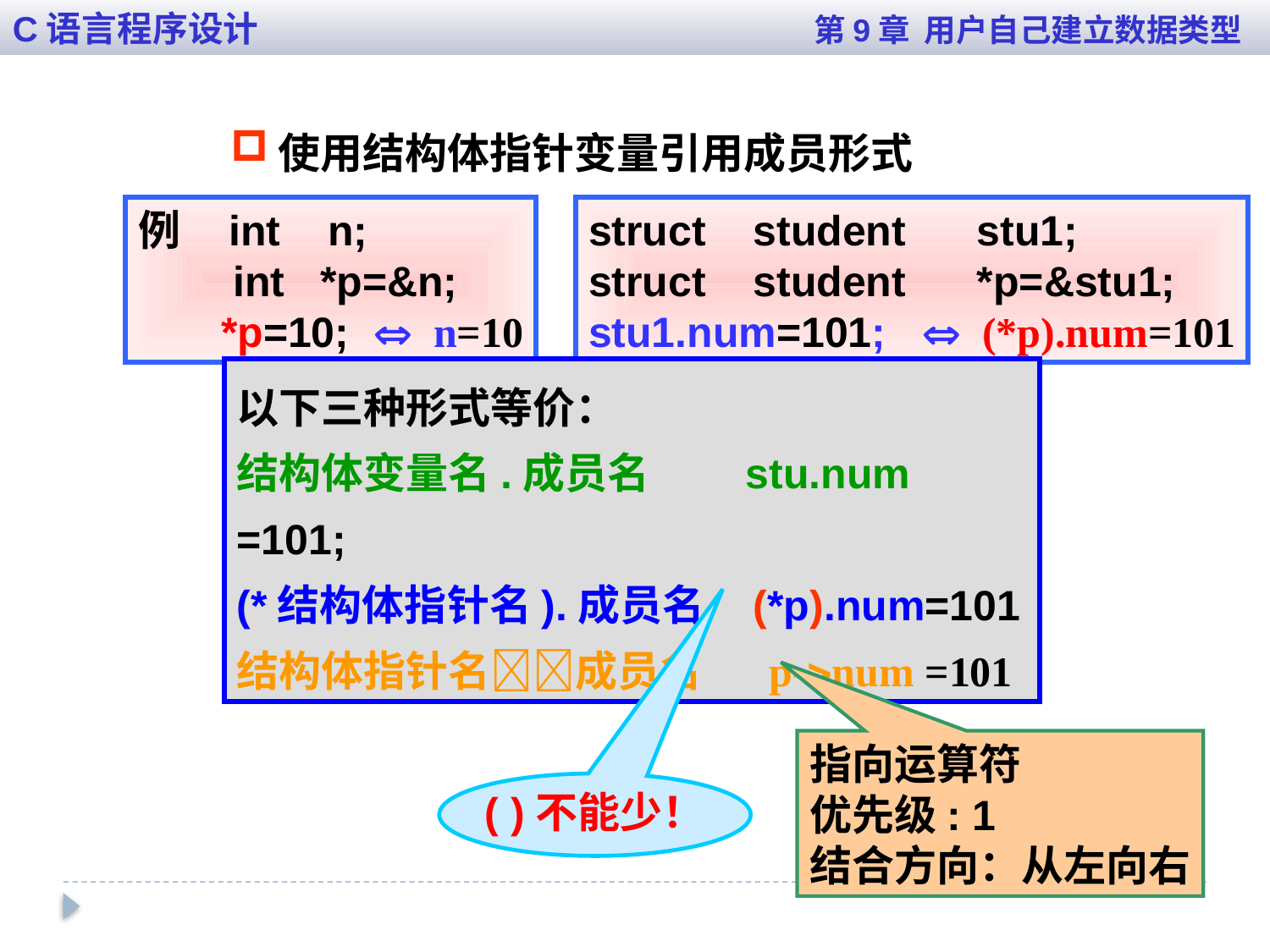

C语言程序设计                                                                     第9章  用户自己建立数据类型
使用结构体指针变量引用成员形式
例    int    n;
        int   *p=&n;
       *p=10;  ⇔  n=10
struct    student      stu1;
struct    student      *p=&stu1;
stu1.num=101;   ⇔  (*p).num=101
以下三种形式等价：
结构体变量名.成员名         stu.num =101;
(*结构体指针名).成员名    (*p).num=101
结构体指针名−>成员名      p−>num =101
指向运算符
优先级: 1
结合方向：从左向右
( )不能少！